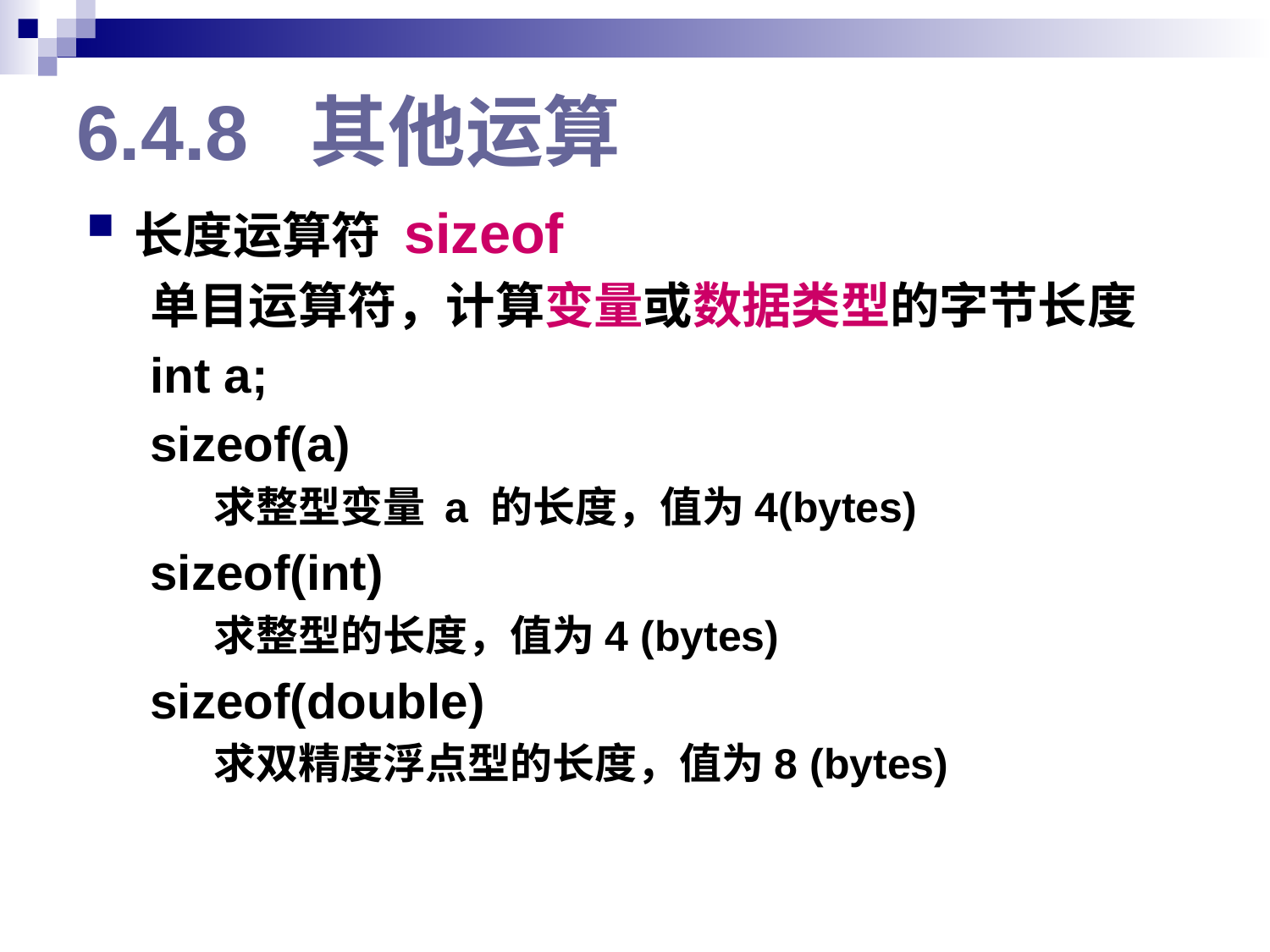

# 6.4.8  其他运算
长度运算符 sizeof
单目运算符，计算变量或数据类型的字节长度
int a;
sizeof(a)
求整型变量 a 的长度，值为4(bytes)
sizeof(int)
求整型的长度，值为4 (bytes)
sizeof(double)
求双精度浮点型的长度，值为8 (bytes)